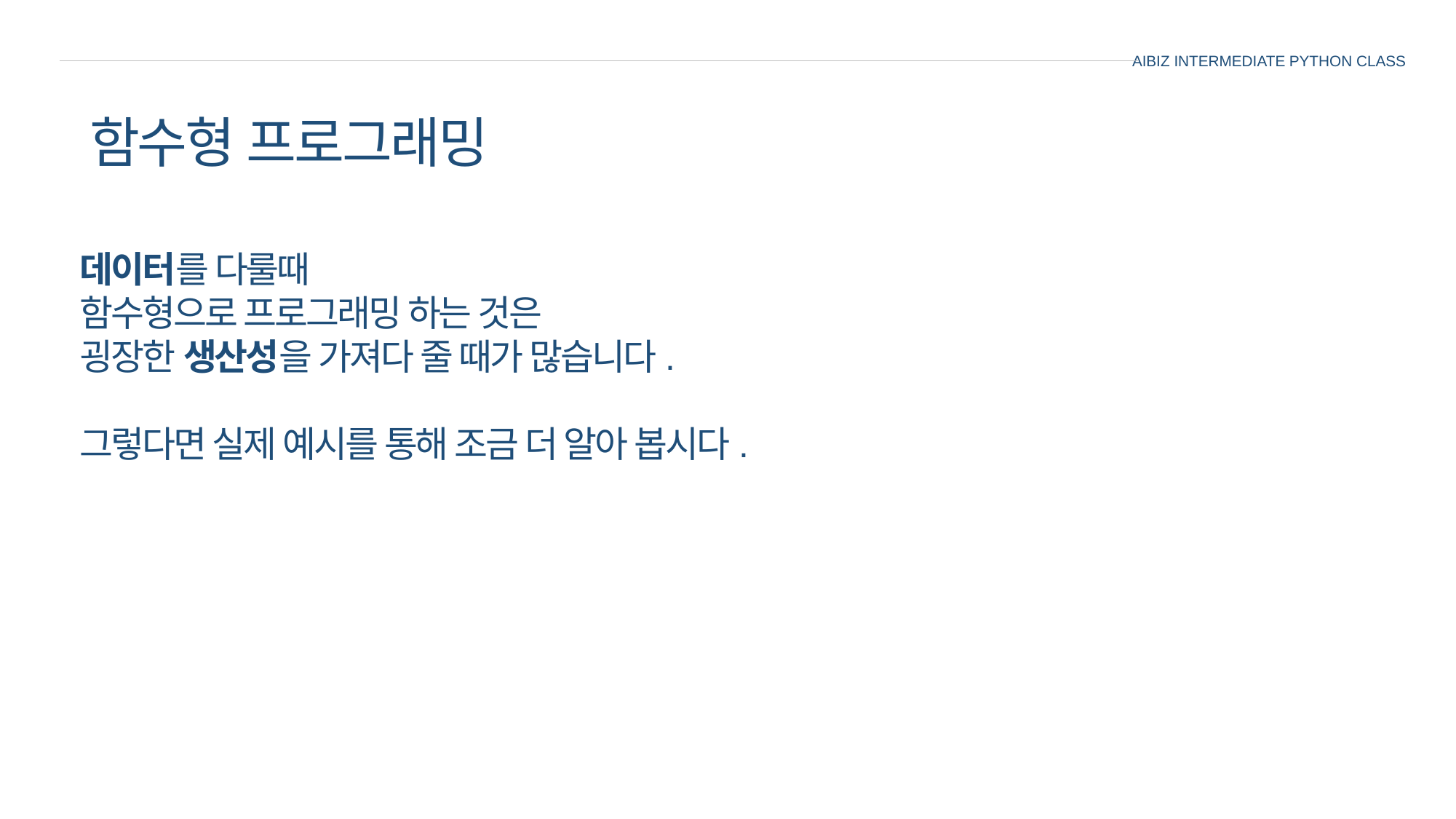

AIBIZ INTERMEDIATE PYTHON CLASS
함수형 프로그래밍
데이터를 다룰때
함수형으로 프로그래밍 하는 것은
굉장한 생산성을 가져다 줄 때가 많습니다.

그렇다면 실제 예시를 통해 조금 더 알아 봅시다.